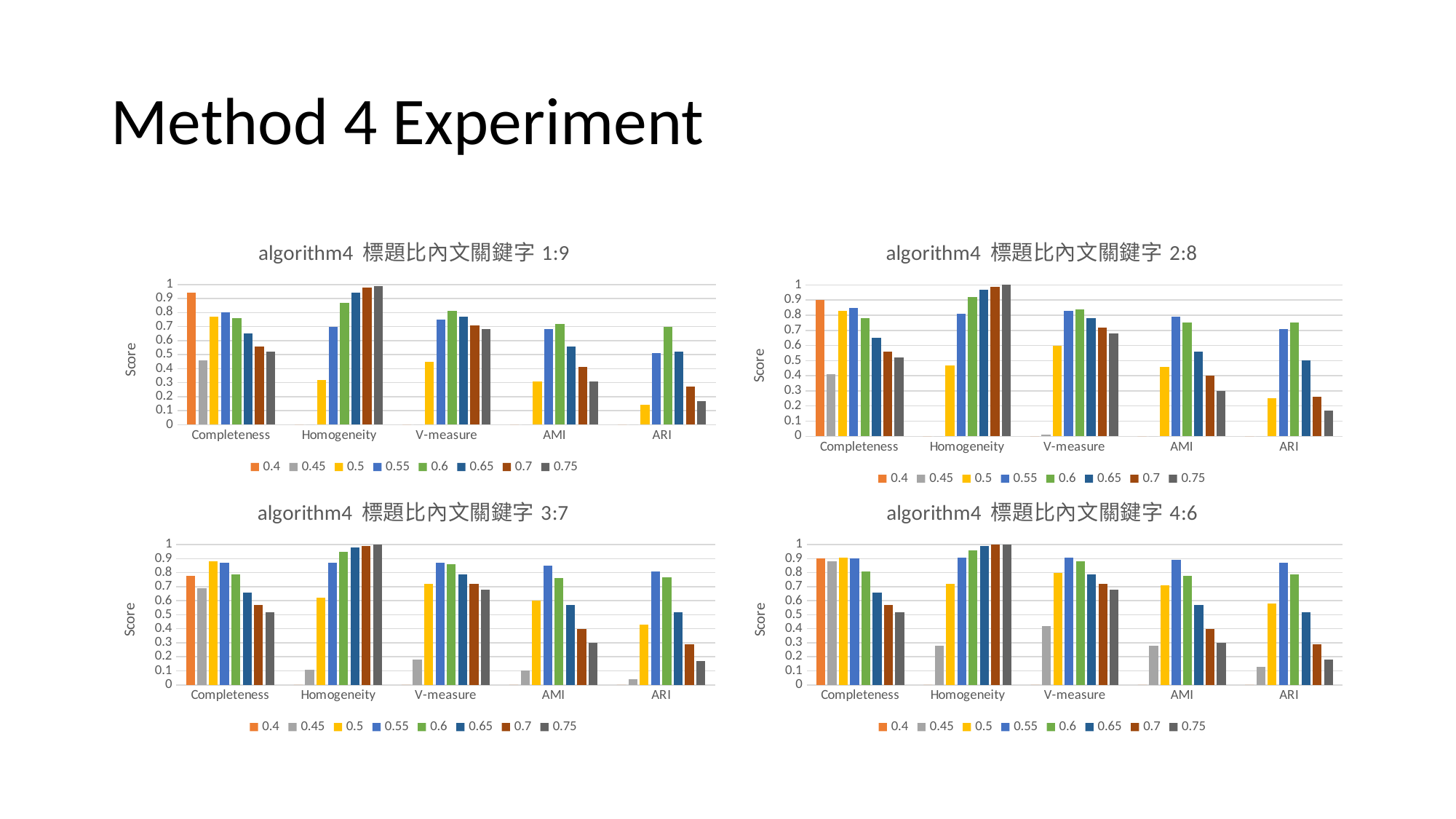

# Method 4 Experiment

### Chart: algorithm4 標題比內文關鍵字1:9

| Category | 0.4 | 0.45 | 0.5 | 0.55 | 0.6 | 0.65 | 0.7 | 0.75 |
|---|---|---|---|---|---|---|---|---|
| Completeness | 0.94 | 0.46 | 0.77 | 0.8 | 0.76 | 0.65 | 0.56 | 0.52 |
| Homogeneity | 0.0 | 0.0 | 0.32 | 0.7 | 0.87 | 0.94 | 0.98 | 0.99 |
| V-measure | 0.0 | 0.0 | 0.45 | 0.75 | 0.81 | 0.77 | 0.71 | 0.68 |
| AMI | 0.0 | 0.0 | 0.31 | 0.68 | 0.72 | 0.56 | 0.41 | 0.31 |
| ARI | 0.0 | 0.0 | 0.14 | 0.51 | 0.7 | 0.52 | 0.27 | 0.17 |

### Chart: algorithm4 標題比內文關鍵字2:8

| Category | 0.4 | 0.45 | 0.5 | 0.55 | 0.6 | 0.65 | 0.7 | 0.75 |
|---|---|---|---|---|---|---|---|---|
| Completeness | 0.9 | 0.41 | 0.83 | 0.85 | 0.78 | 0.65 | 0.56 | 0.52 |
| Homogeneity | 0.0 | 0.0 | 0.47 | 0.81 | 0.92 | 0.97 | 0.99 | 1.0 |
| V-measure | 0.0 | 0.01 | 0.6 | 0.83 | 0.84 | 0.78 | 0.72 | 0.68 |
| AMI | 0.0 | 0.0 | 0.46 | 0.79 | 0.75 | 0.56 | 0.4 | 0.3 |
| ARI | 0.0 | 0.0 | 0.25 | 0.71 | 0.75 | 0.5 | 0.26 | 0.17 |

### Chart: algorithm4 標題比內文關鍵字3:7

| Category | 0.4 | 0.45 | 0.5 | 0.55 | 0.6 | 0.65 | 0.7 | 0.75 |
|---|---|---|---|---|---|---|---|---|
| Completeness | 0.78 | 0.69 | 0.88 | 0.87 | 0.79 | 0.66 | 0.57 | 0.52 |
| Homogeneity | 0.0 | 0.11 | 0.62 | 0.87 | 0.95 | 0.98 | 0.99 | 1.0 |
| V-measure | 0.0 | 0.18 | 0.72 | 0.87 | 0.86 | 0.79 | 0.72 | 0.68 |
| AMI | 0.0 | 0.1 | 0.6 | 0.85 | 0.76 | 0.57 | 0.4 | 0.3 |
| ARI | 0.0 | 0.04 | 0.43 | 0.81 | 0.77 | 0.52 | 0.29 | 0.17 |

### Chart: algorithm4 標題比內文關鍵字4:6

| Category | 0.4 | 0.45 | 0.5 | 0.55 | 0.6 | 0.65 | 0.7 | 0.75 |
|---|---|---|---|---|---|---|---|---|
| Completeness | 0.9 | 0.88 | 0.91 | 0.9 | 0.81 | 0.66 | 0.57 | 0.52 |
| Homogeneity | 0.0 | 0.28 | 0.72 | 0.91 | 0.96 | 0.99 | 1.0 | 1.0 |
| V-measure | 0.0 | 0.42 | 0.8 | 0.91 | 0.88 | 0.79 | 0.72 | 0.68 |
| AMI | 0.0 | 0.28 | 0.71 | 0.89 | 0.78 | 0.57 | 0.4 | 0.3 |
| ARI | 0.0 | 0.13 | 0.58 | 0.87 | 0.79 | 0.52 | 0.29 | 0.18 |